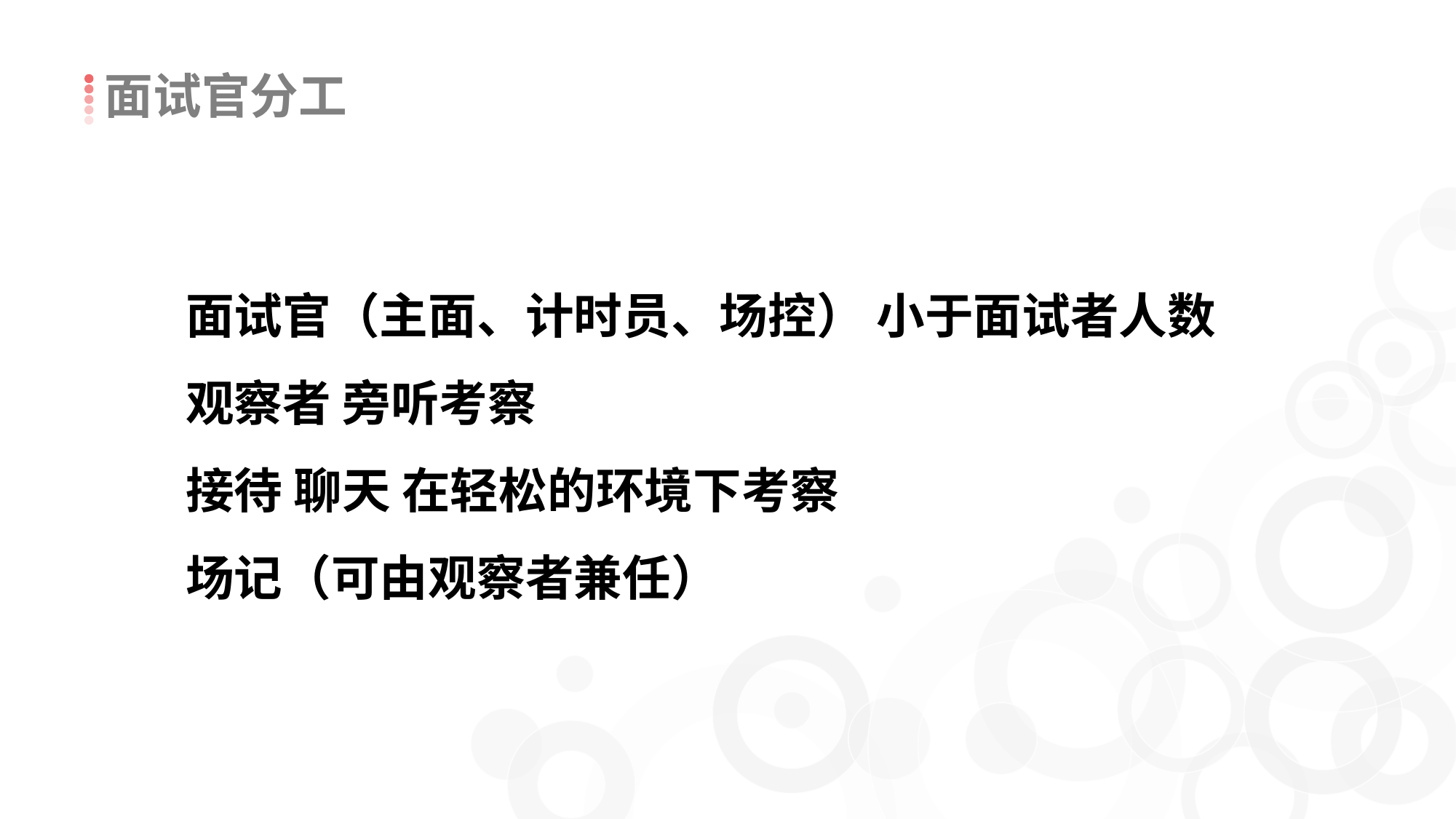

面试官分工

面试官（主面、计时员、场控） 小于面试者人数
观察者 旁听考察
接待 聊天 在轻松的环境下考察
场记（可由观察者兼任）